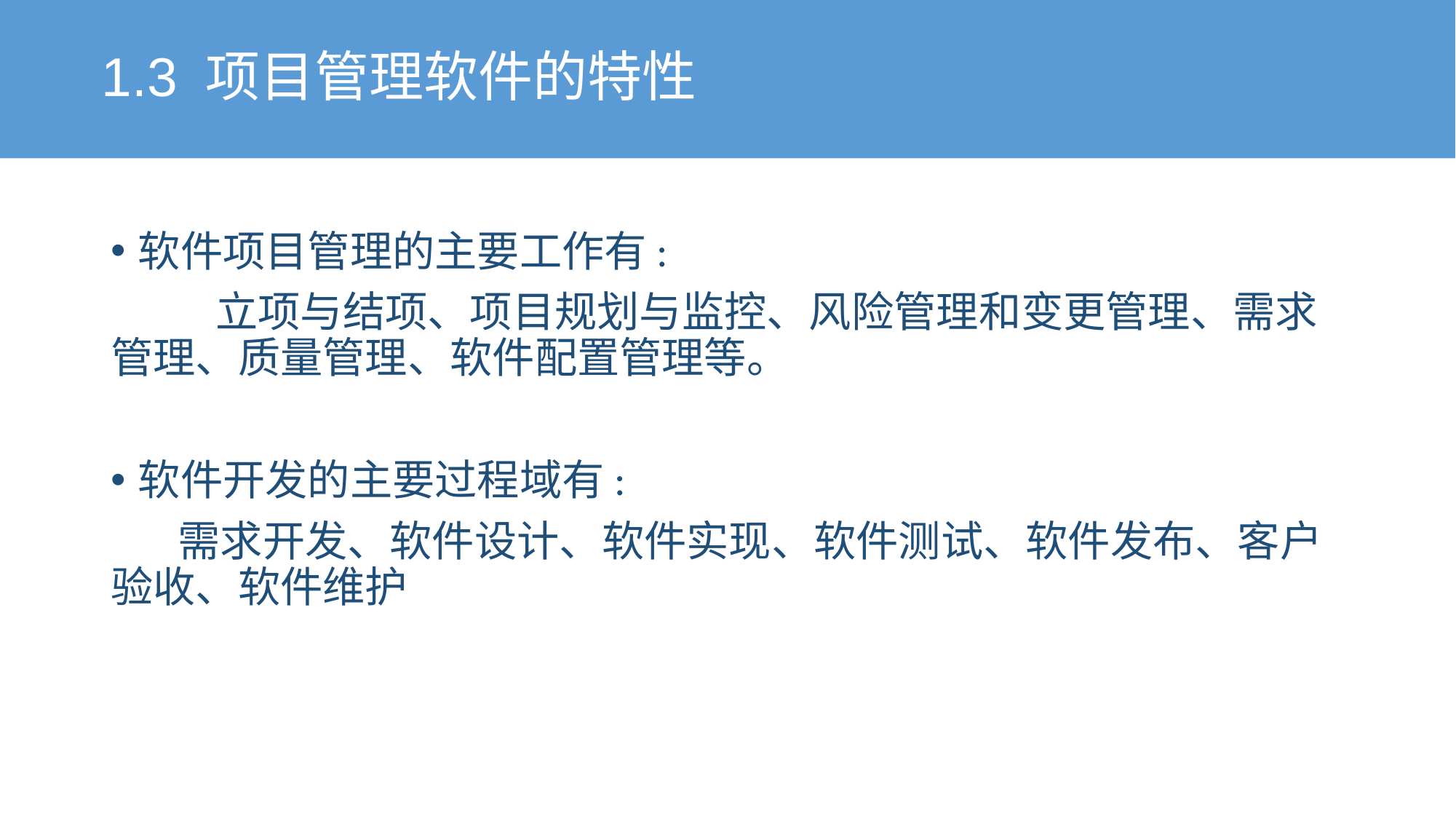

# 1.3 项目管理软件的特性

软件项目管理的主要工作有:
          立项与结项、项目规划与监控、风险管理和变更管理、需求管理、质量管理、软件配置管理等。

软件开发的主要过程域有:
      需求开发、软件设计、软件实现、软件测试、软件发布、客户验收、软件维护